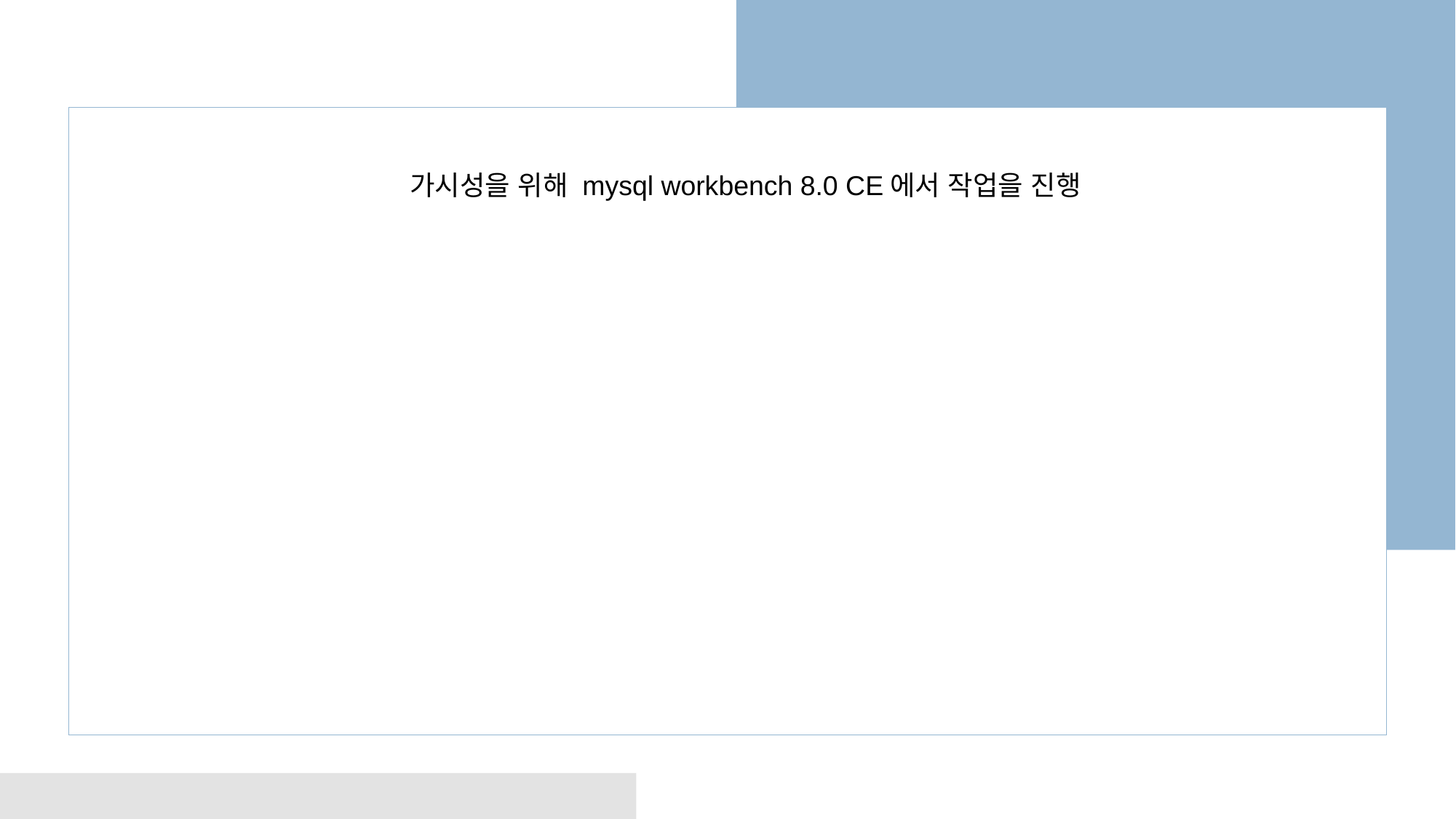

가시성을 위해 mysql workbench 8.0 CE에서 작업을 진행